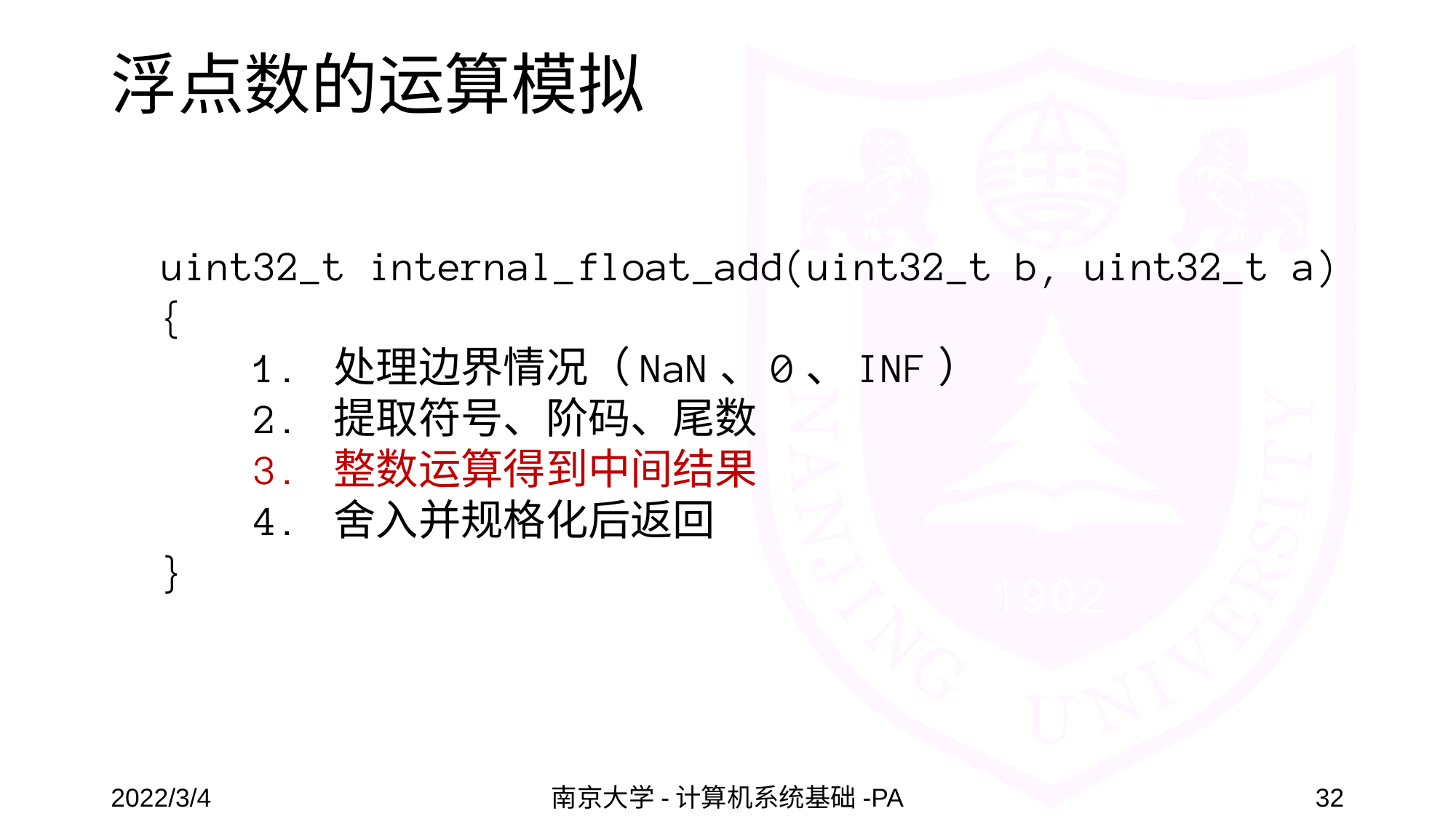

# 浮点数的运算模拟
uint32_t internal_float_add(uint32_t b, uint32_t a)
{
    1. 处理边界情况（NaN、0、INF）
    2. 提取符号、阶码、尾数
    3. 整数运算得到中间结果
    4. 舍入并规格化后返回
}
2022/3/4
南京大学-计算机系统基础-PA
32